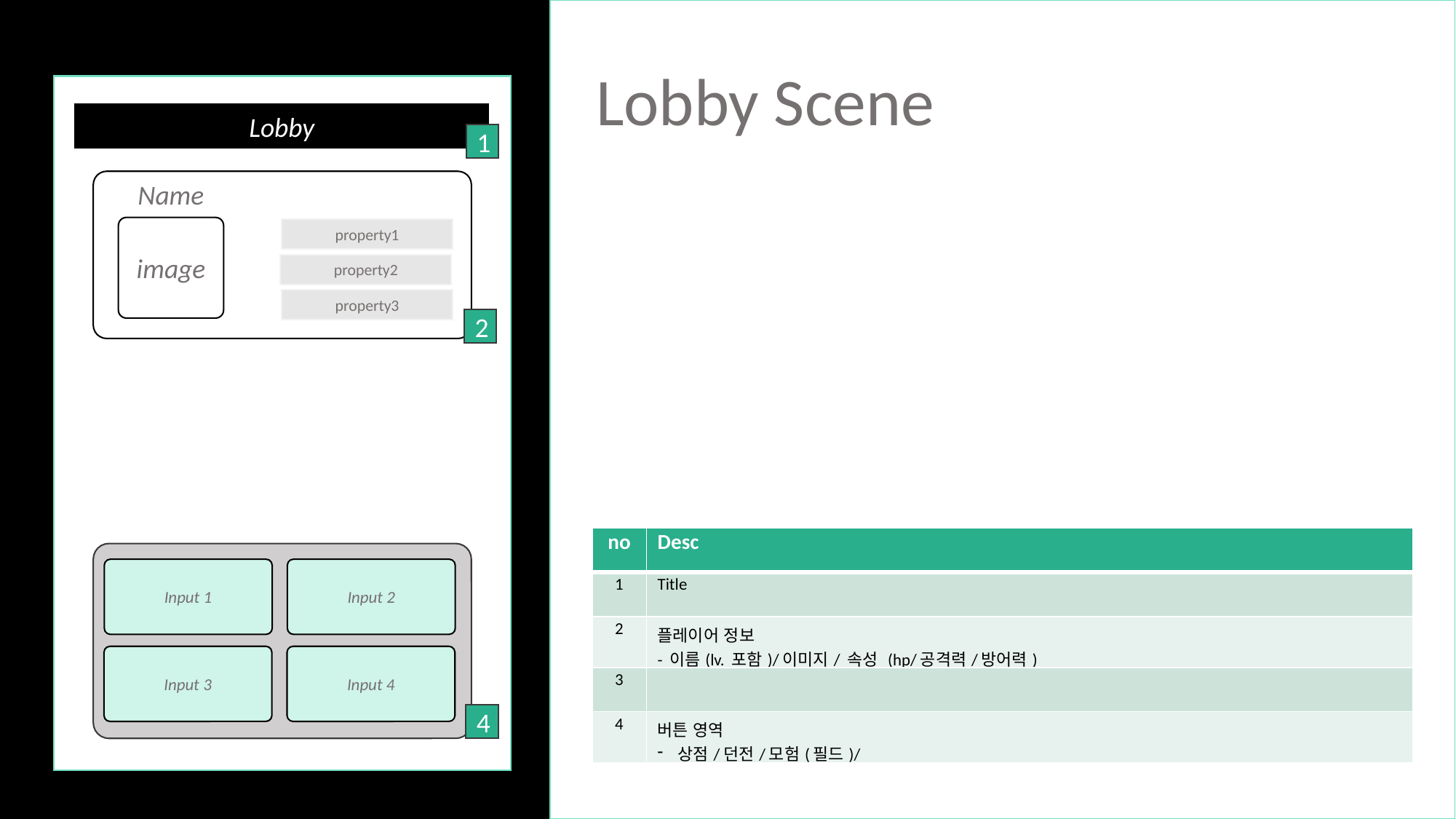

# Lobby Scene

Lobby
1

Name
image
property1
property2
property3
2
| no | Desc |
| --- | --- |
| 1 | Title |
| 2 | 플레이어 정보 - 이름(lv. 포함)/이미지/ 속성 (hp/공격력/방어력) |
| 3 |  |
| 4 | 버튼 영역 상점/던전/모험(필드)/ |

Input 1
Input 2
Input 3
Input 4
4